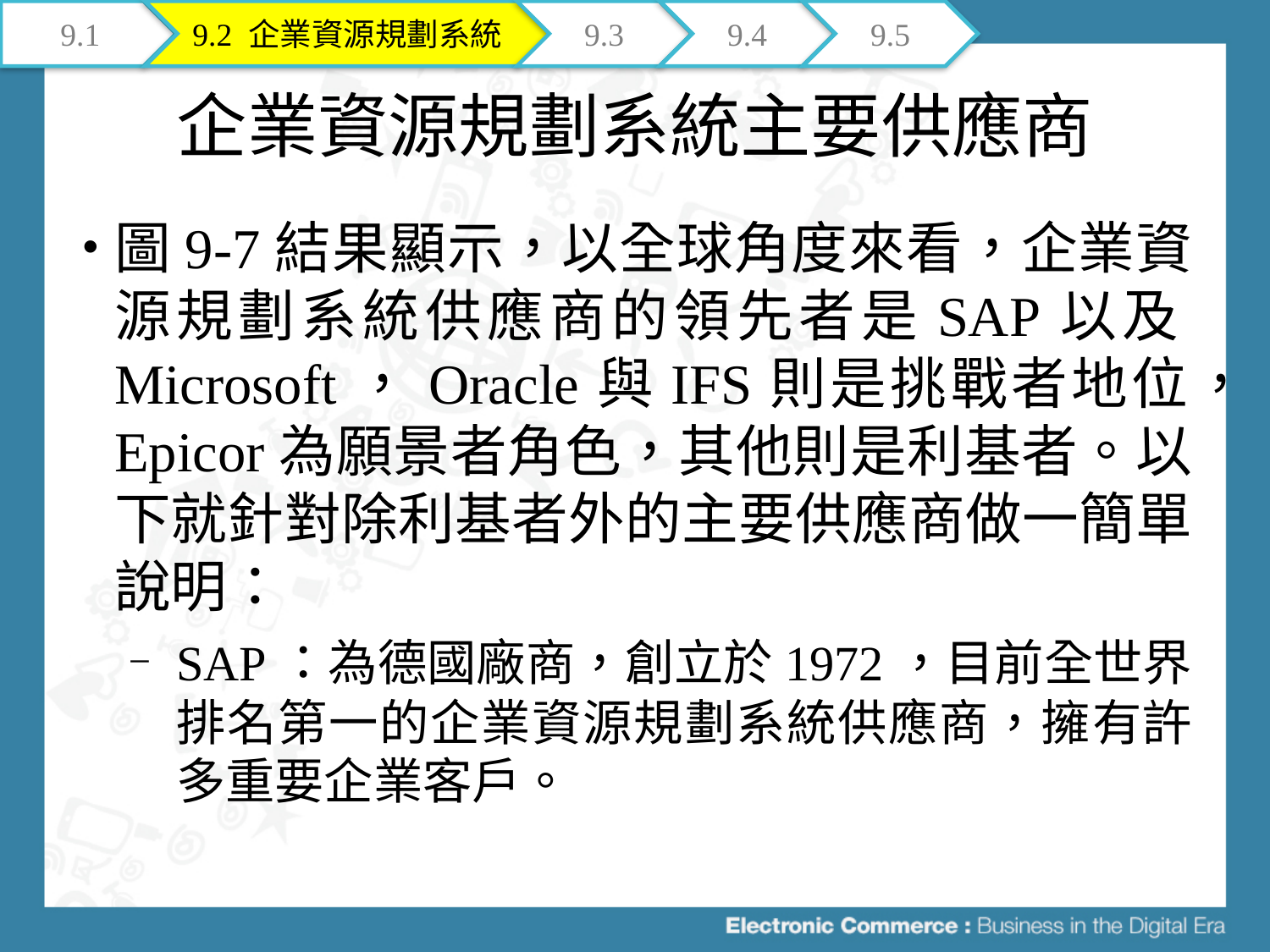

9.1
9.2 企業資源規劃系統
9.3
9.4
9.5
# 企業資源規劃系統主要供應商
圖9-7結果顯示，以全球角度來看，企業資源規劃系統供應商的領先者是SAP以及Microsoft，Oracle與IFS則是挑戰者地位，Epicor為願景者角色，其他則是利基者。以下就針對除利基者外的主要供應商做一簡單說明：
SAP：為德國廠商，創立於1972，目前全世界排名第一的企業資源規劃系統供應商，擁有許多重要企業客戶。